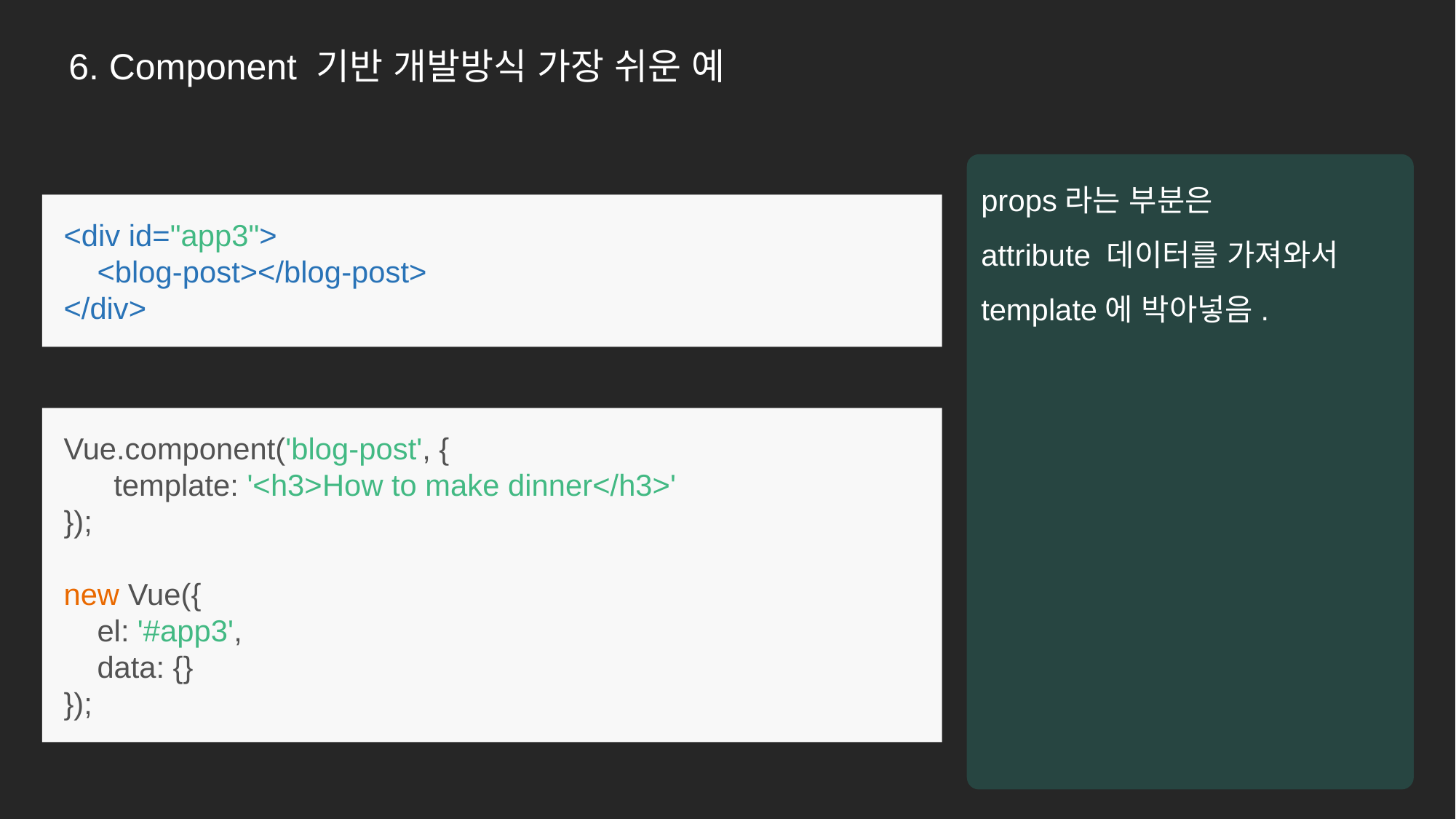

6. Component 기반 개발방식 가장 쉬운 예
props라는 부분은
attribute 데이터를 가져와서 template에 박아넣음.
<div id="app3">
    <blog-post></blog-post>
</div>
Vue.component('blog-post', {
      template: '<h3>How to make dinner</h3>'
});

new Vue({
    el: '#app3',
    data: {}
});